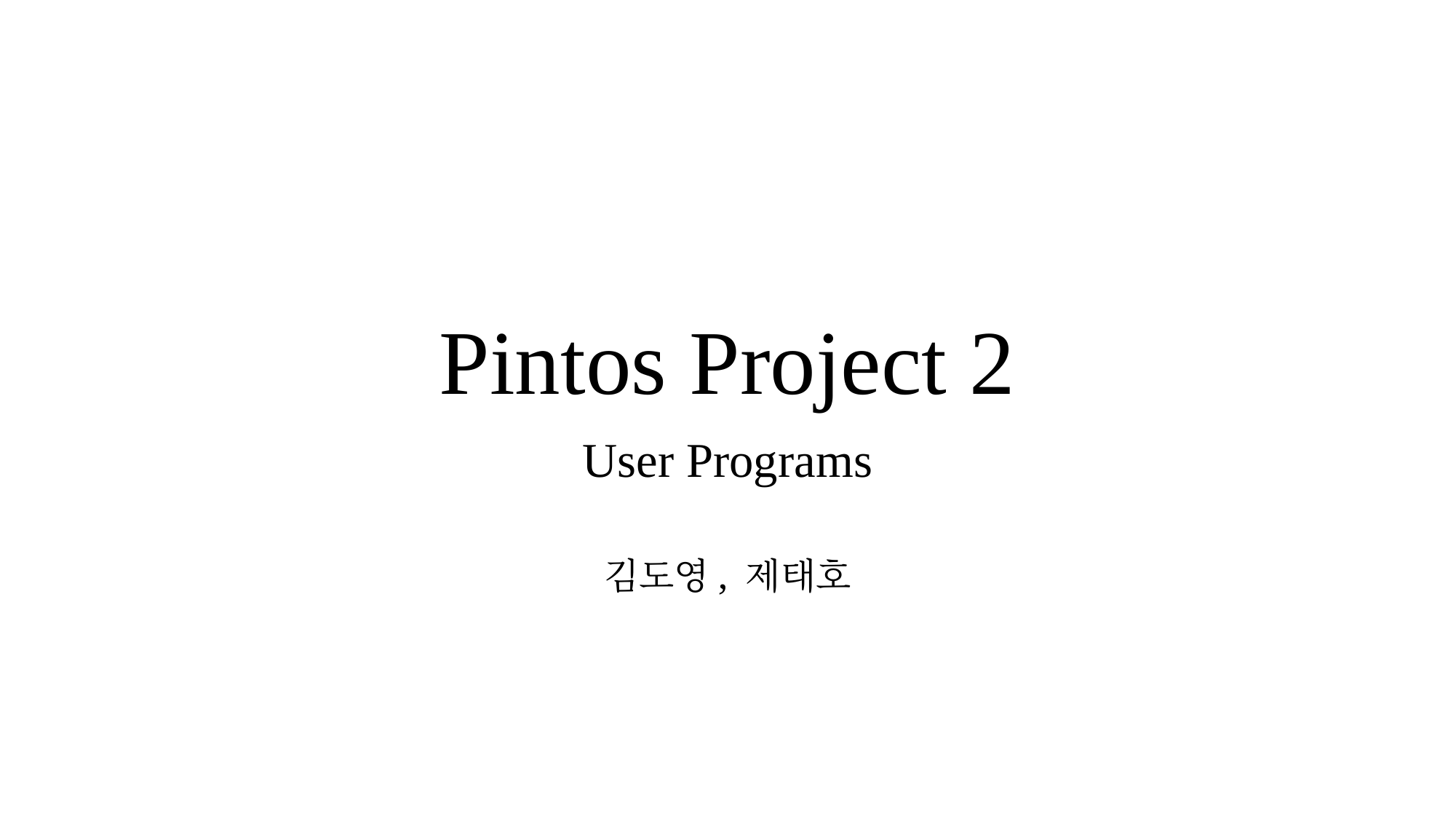

# Pintos Project 2
User Programs

김도영, 제태호